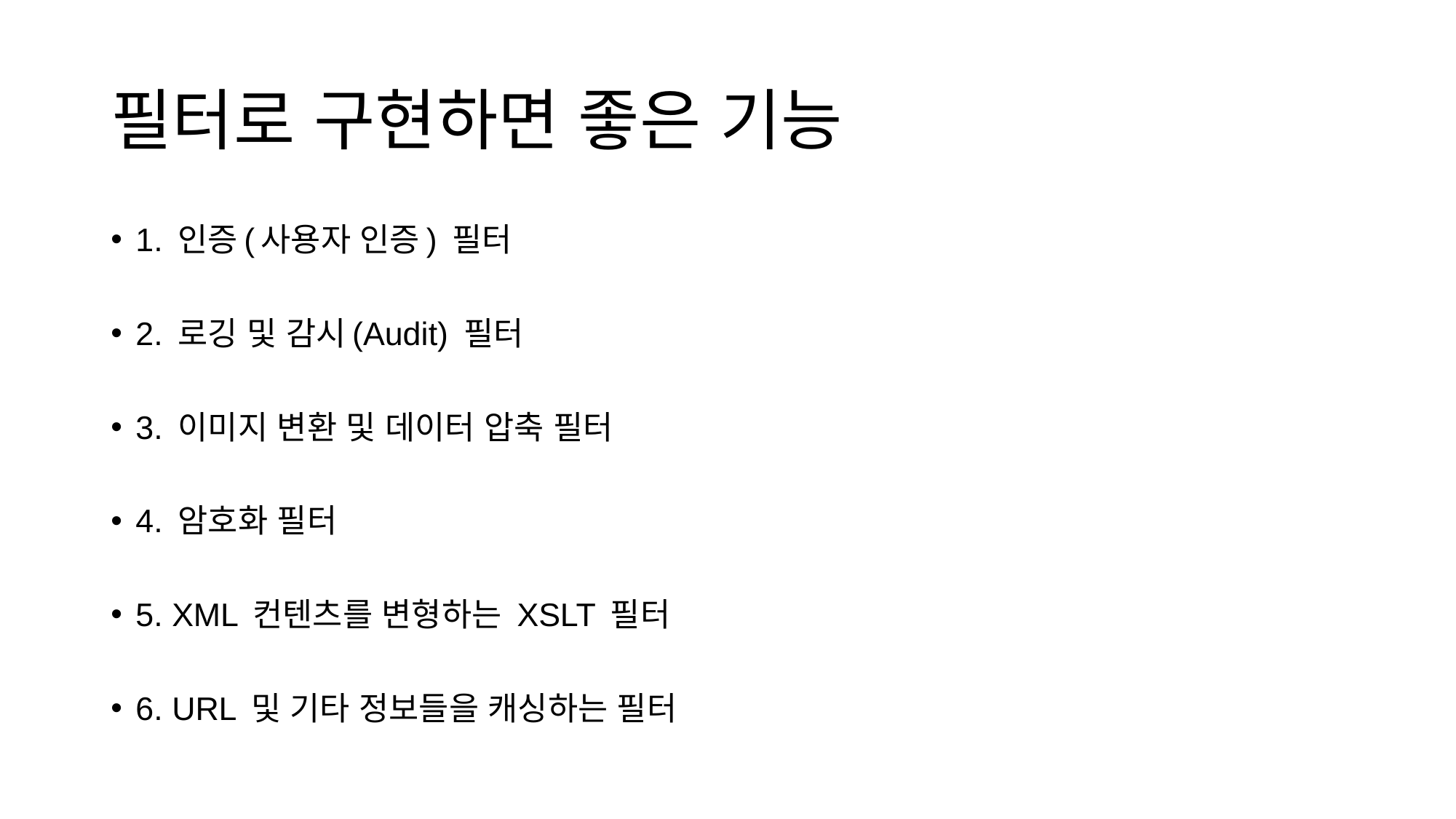

# 필터로 구현하면 좋은 기능
1. 인증(사용자 인증) 필터

2. 로깅 및 감시(Audit) 필터

3. 이미지 변환 및 데이터 압축 필터

4. 암호화 필터

5. XML 컨텐츠를 변형하는 XSLT 필터

6. URL 및 기타 정보들을 캐싱하는 필터